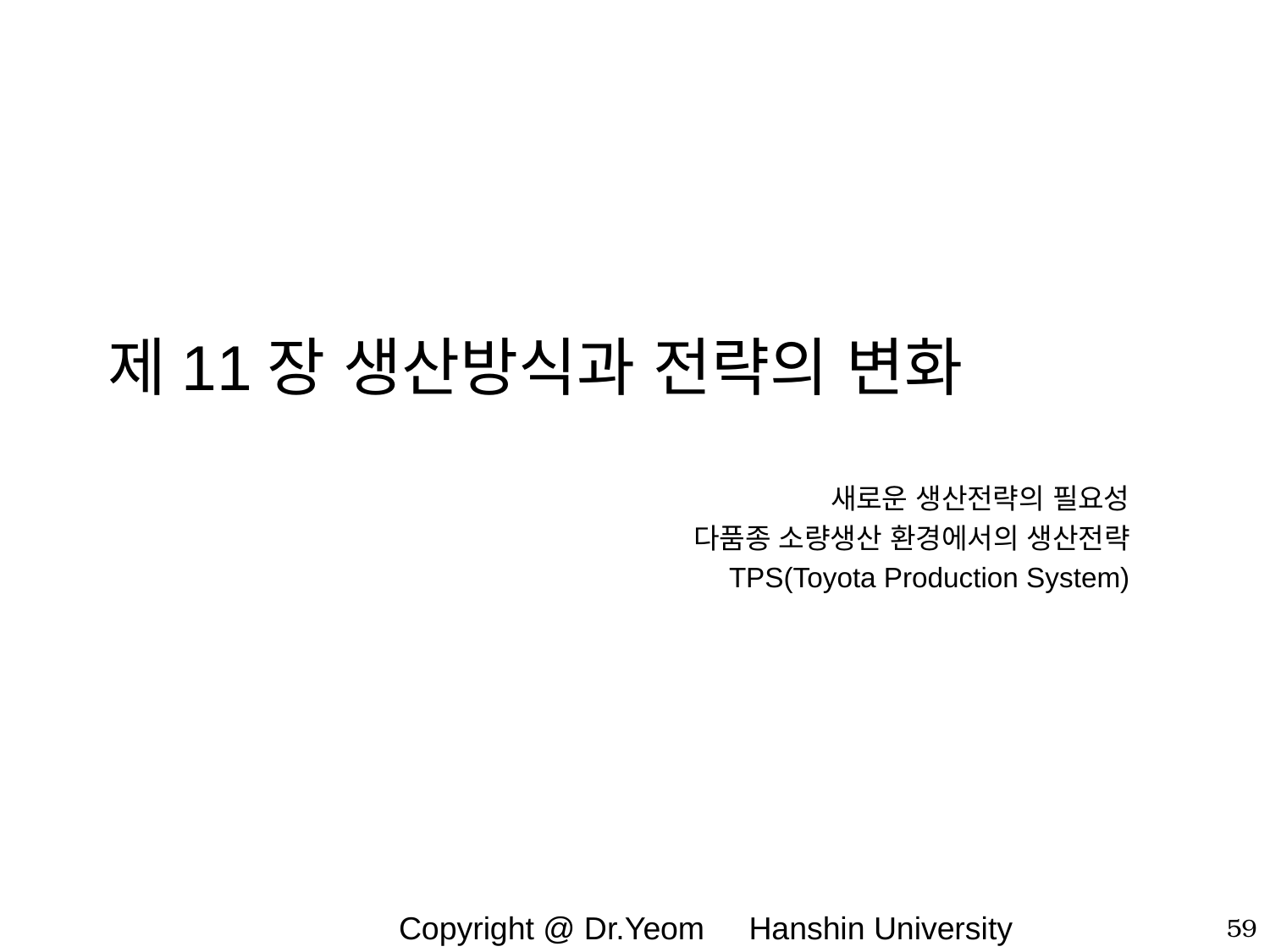

# 제11장 생산방식과 전략의 변화
새로운 생산전략의 필요성
다품종 소량생산 환경에서의 생산전략
TPS(Toyota Production System)
59